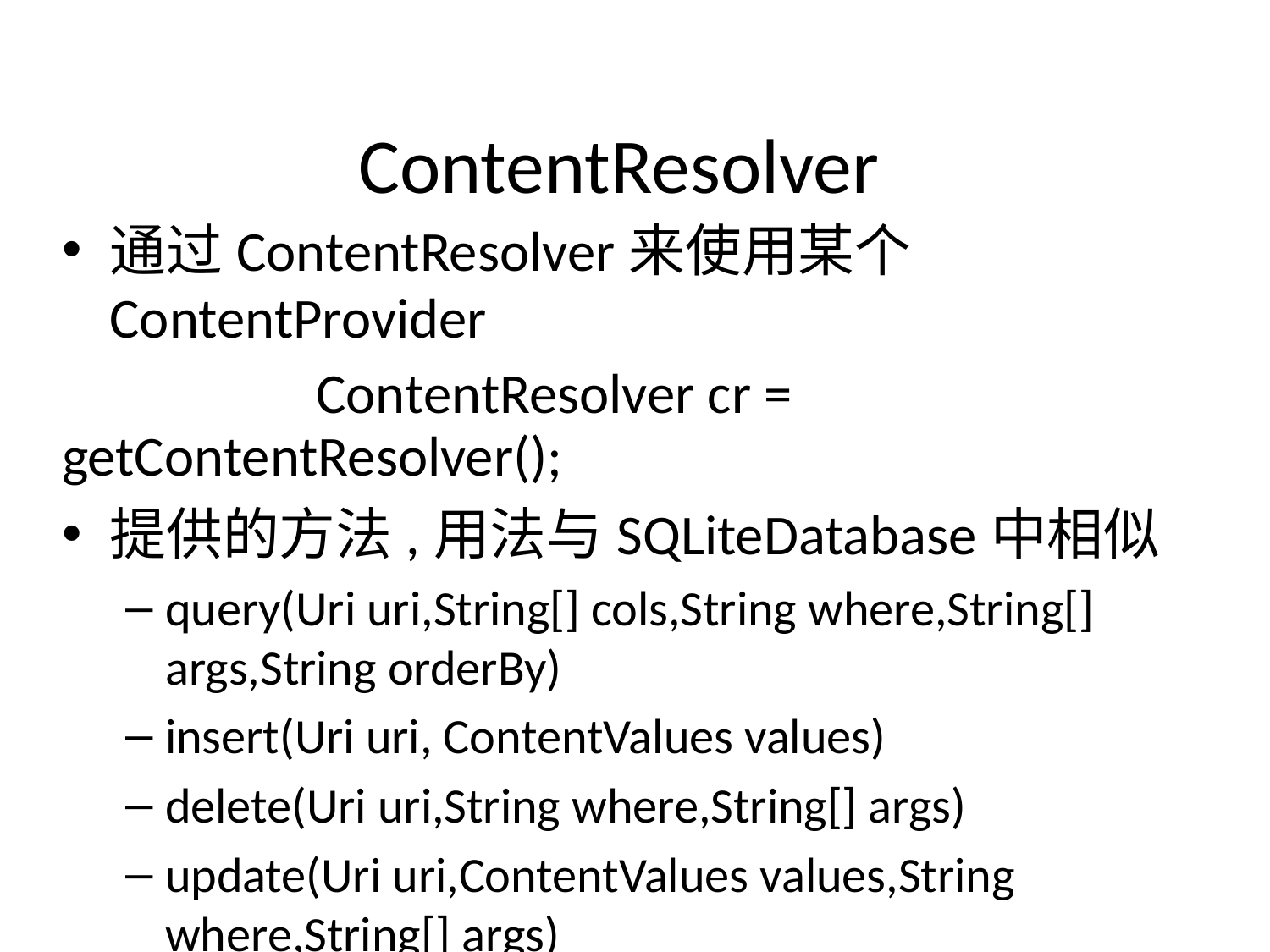

# ContentResolver
通过ContentResolver来使用某个ContentProvider
		ContentResolver cr = getContentResolver();
提供的方法,用法与SQLiteDatabase中相似
query(Uri uri,String[] cols,String where,String[] args,String orderBy)
insert(Uri uri, ContentValues values)
delete(Uri uri,String where,String[] args)
update(Uri uri,ContentValues values,String where,String[] args)